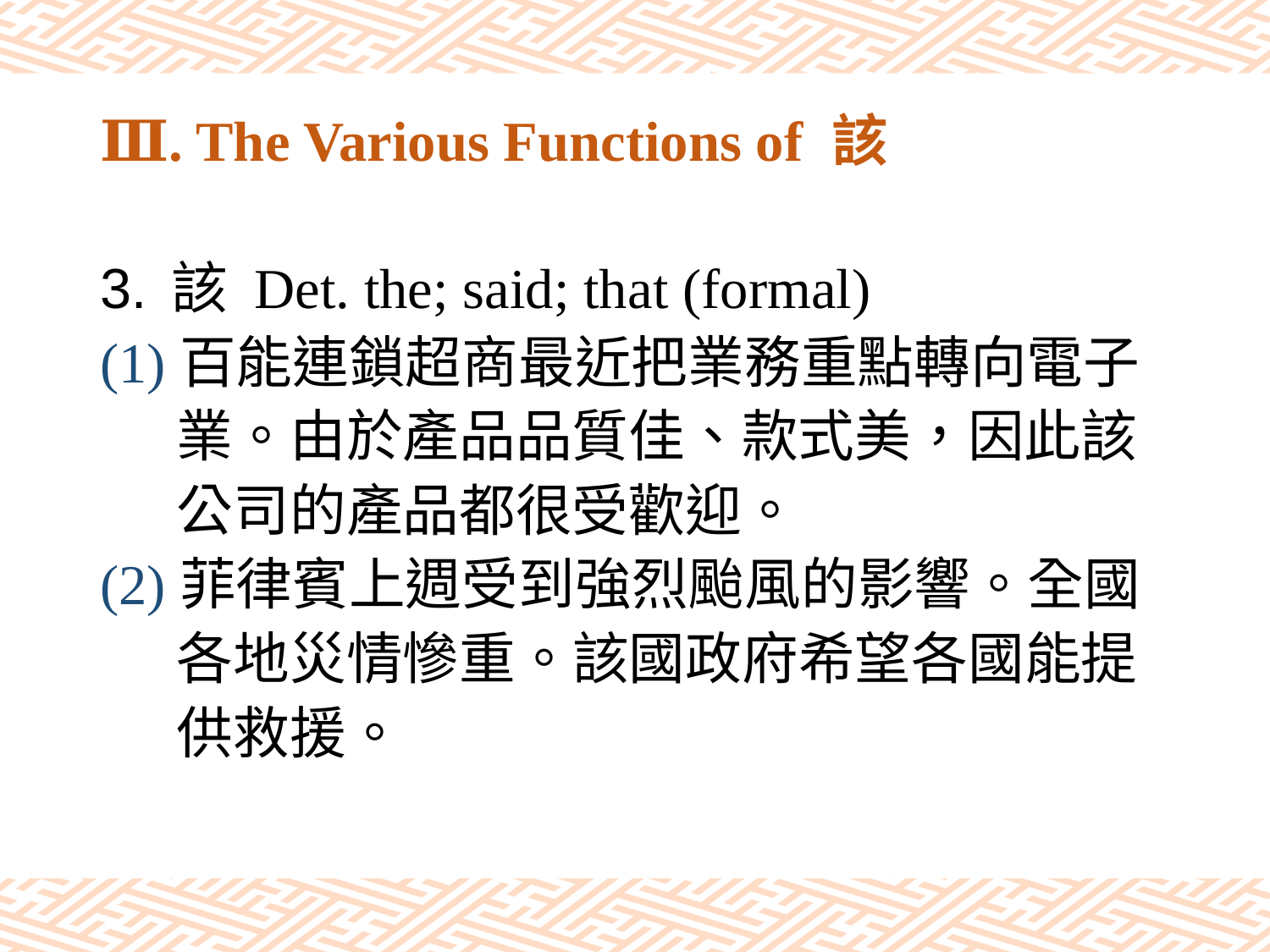

# Ⅲ. The Various Functions of 該
該 Det. the; said; that (formal)
(1)百能連鎖超商最近把業務重點轉向電子
     業。由於產品品質佳、款式美，因此該
     公司的產品都很受歡迎。
(2)菲律賓上週受到強烈颱風的影響。全國
     各地災情慘重。該國政府希望各國能提
     供救援。